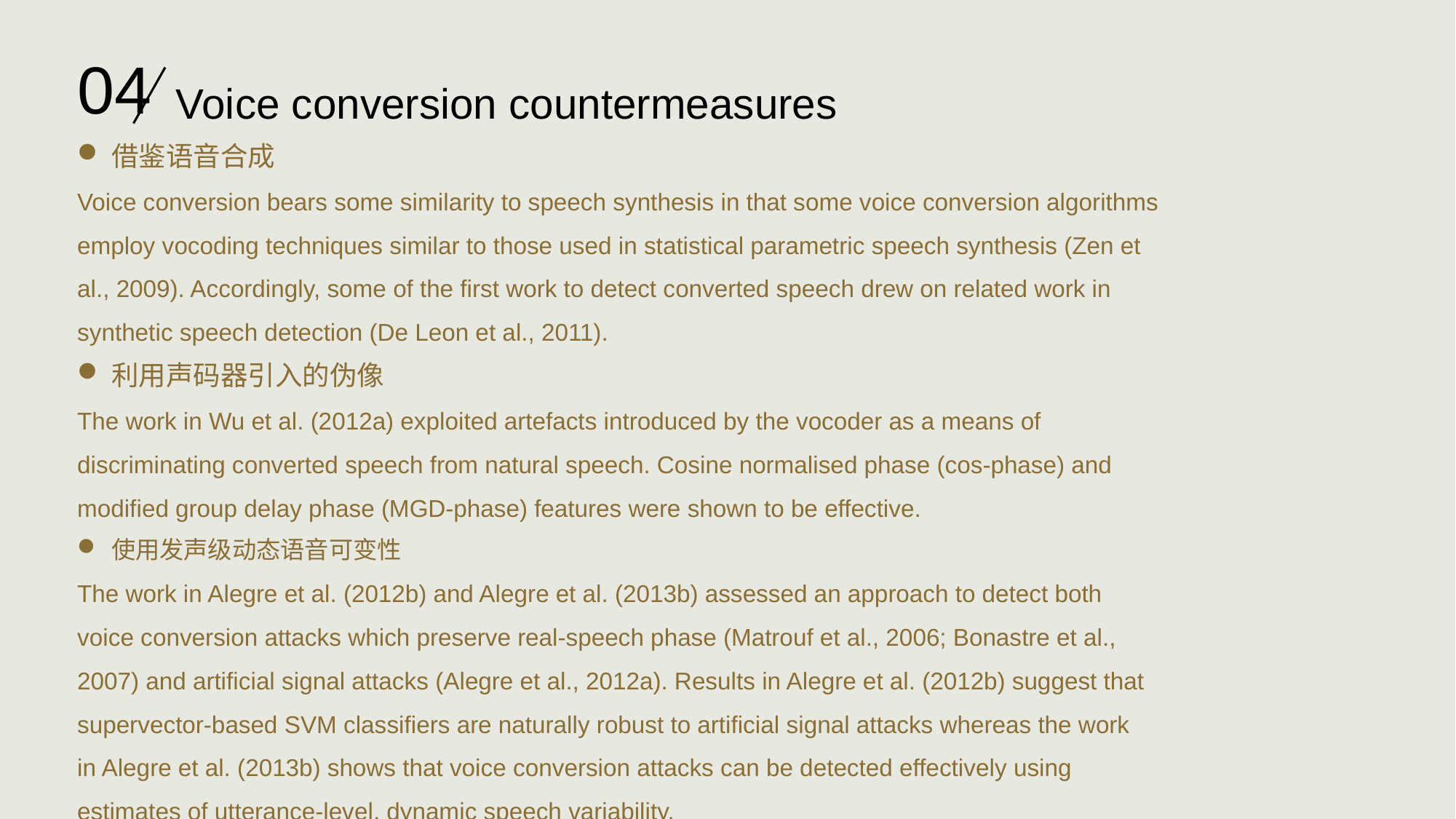

04
Voice conversion countermeasures
借鉴语音合成
Voice conversion bears some similarity to speech synthesis in that some voice conversion algorithms employ vocoding techniques similar to those used in statistical parametric speech synthesis (Zen et al., 2009). Accordingly, some of the first work to detect converted speech drew on related work in synthetic speech detection (De Leon et al., 2011).
利用声码器引入的伪像
The work in Wu et al. (2012a) exploited artefacts introduced by the vocoder as a means of discriminating converted speech from natural speech. Cosine normalised phase (cos-phase) and modified group delay phase (MGD-phase) features were shown to be effective.
使用发声级动态语音可变性
The work in Alegre et al. (2012b) and Alegre et al. (2013b) assessed an approach to detect both voice conversion attacks which preserve real-speech phase (Matrouf et al., 2006; Bonastre et al., 2007) and artificial signal attacks (Alegre et al., 2012a). Results in Alegre et al. (2012b) suggest that supervector-based SVM classifiers are naturally robust to artificial signal attacks whereas the work in Alegre et al. (2013b) shows that voice conversion attacks can be detected effectively using estimates of utterance-level, dynamic speech variability.